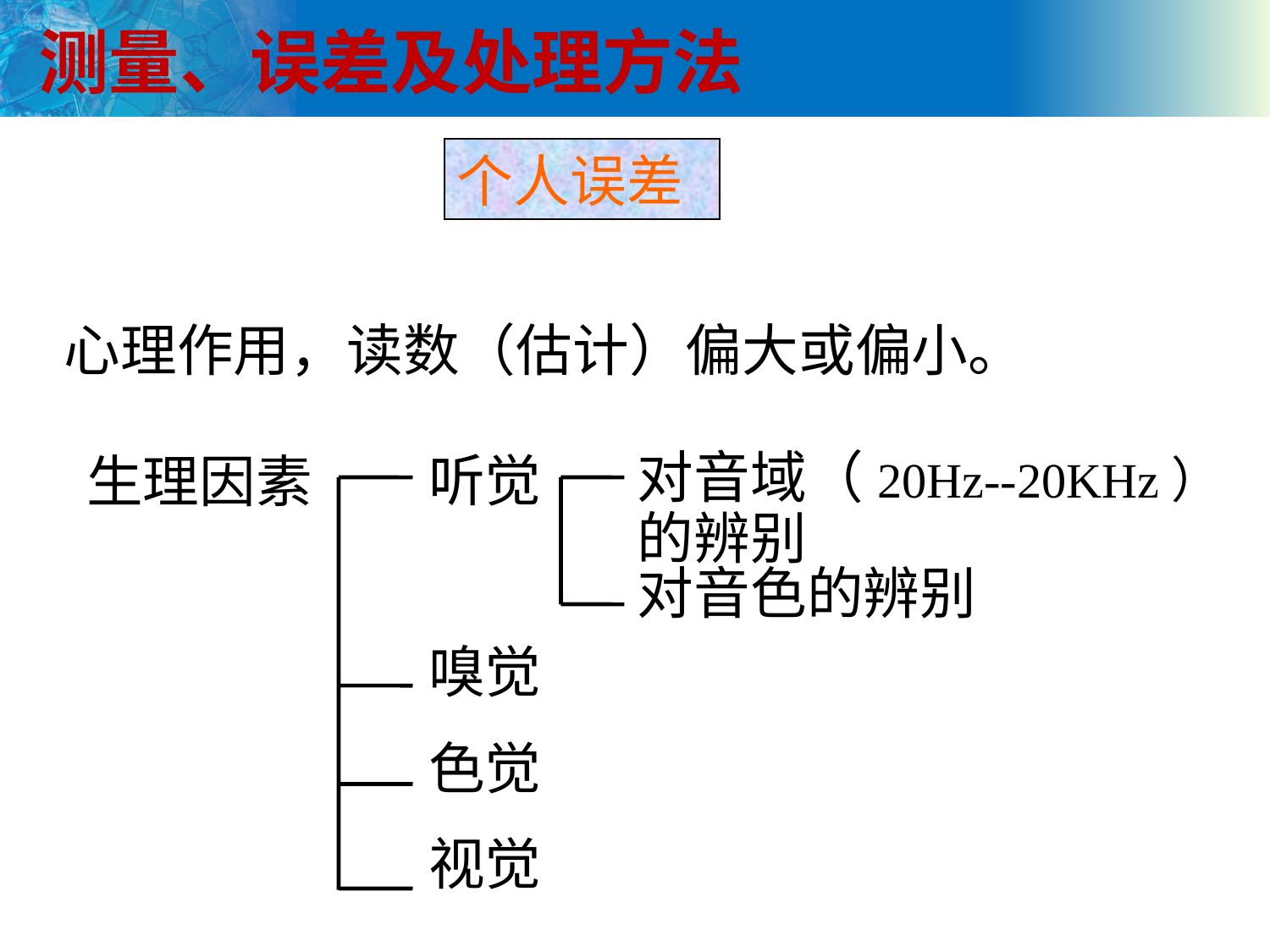

# 测量、误差及处理方法
个人误差
   心理作用，读数（估计）偏大或偏小。
对音域（20Hz--20KHz）
的辨别
对音色的辨别
听觉

嗅觉
色觉
视觉
生理因素

47